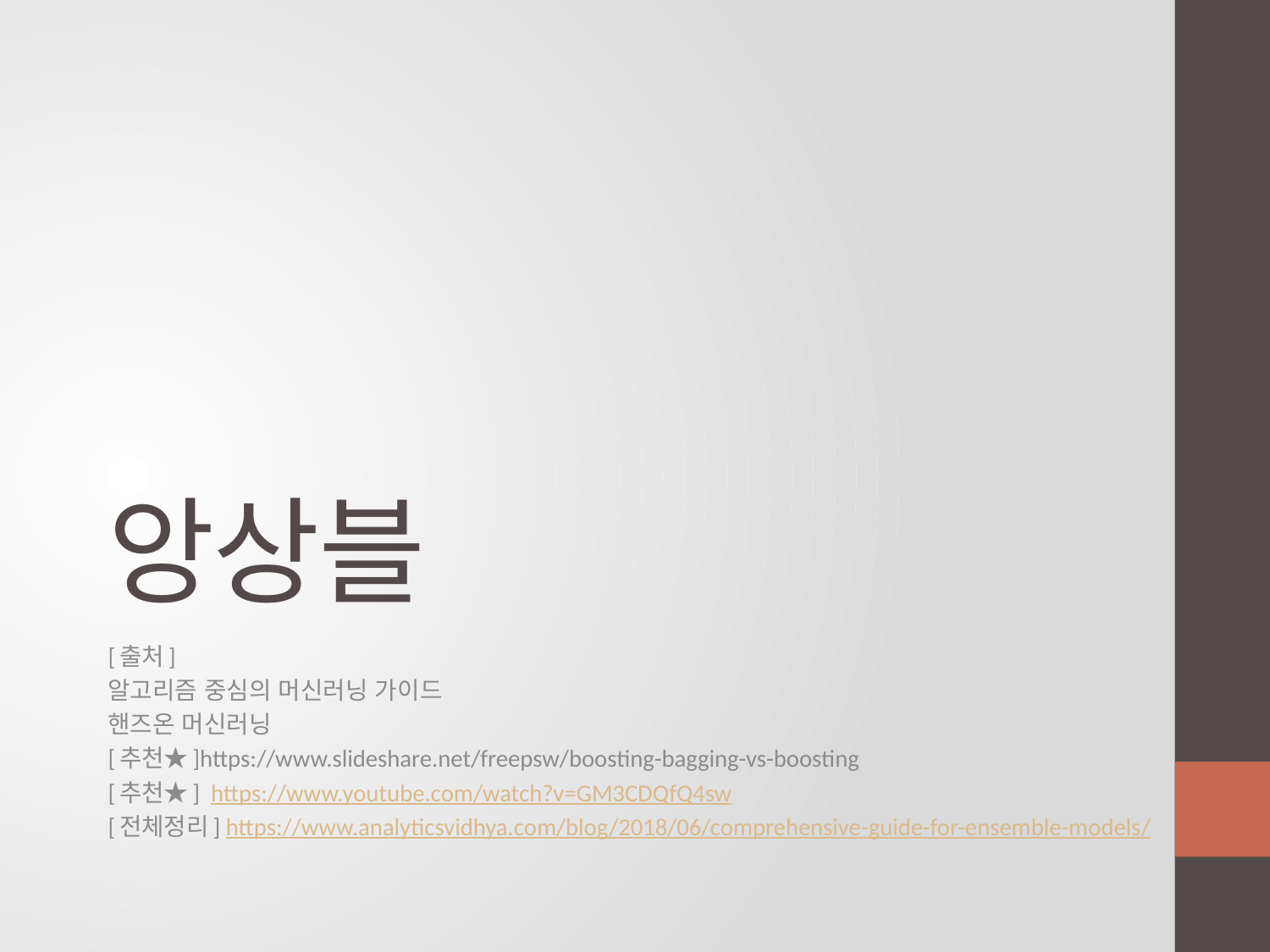

# 앙상블
[출처]
알고리즘 중심의 머신러닝 가이드
핸즈온 머신러닝
[추천★]https://www.slideshare.net/freepsw/boosting-bagging-vs-boosting
[추천★]  https://www.youtube.com/watch?v=GM3CDQfQ4sw
[전체정리] https://www.analyticsvidhya.com/blog/2018/06/comprehensive-guide-for-ensemble-models/